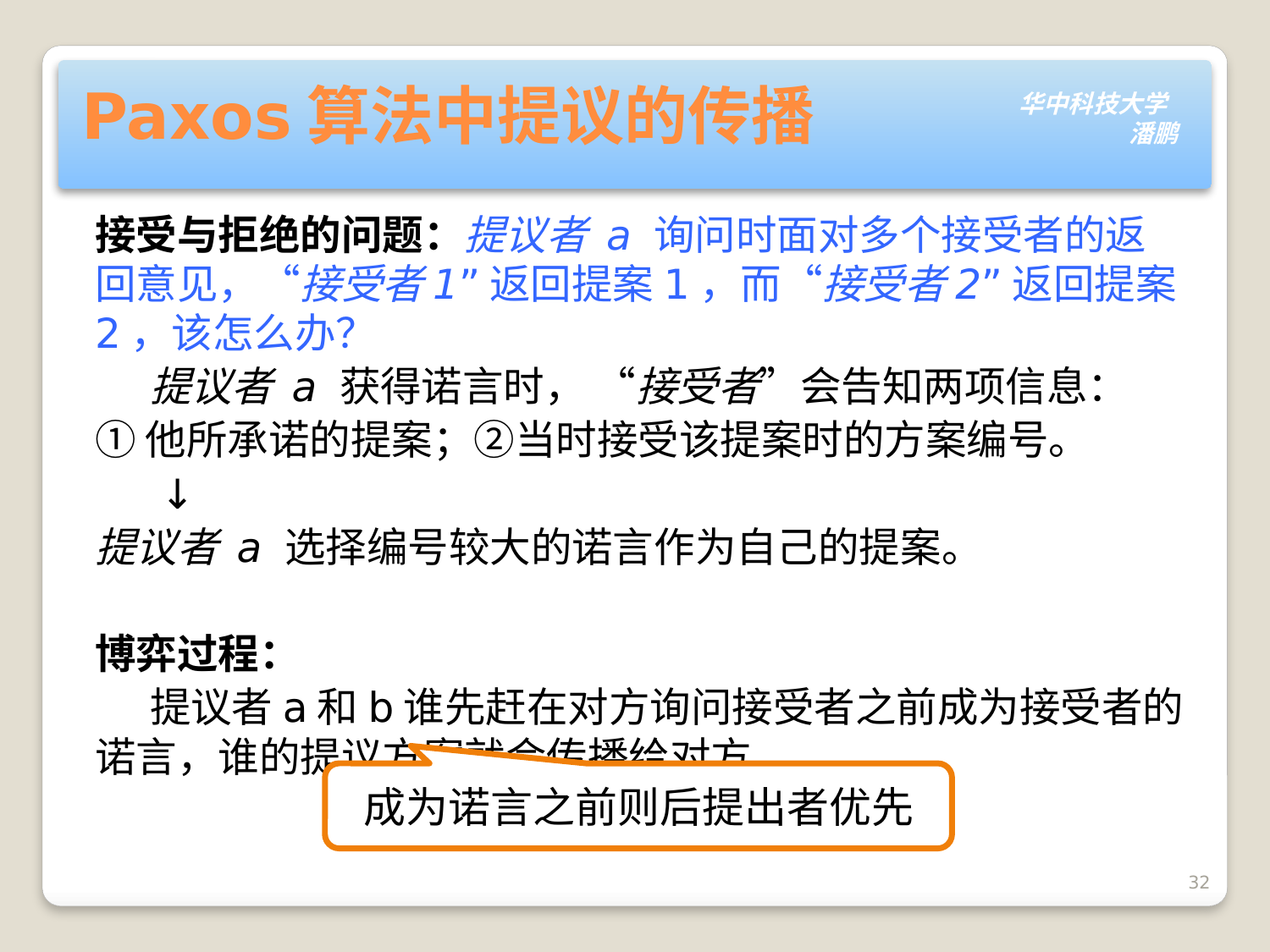

# Paxos算法中提议的传播
接受与拒绝的问题：提议者 a 询问时面对多个接受者的返回意见，“接受者1”返回提案1，而“接受者2”返回提案2，该怎么办？
     提议者 a 获得诺言时， “接受者”会告知两项信息：
①他所承诺的提案；②当时接受该提案时的方案编号。
     ↓
提议者 a 选择编号较大的诺言作为自己的提案。

博弈过程：
     提议者a和b谁先赶在对方询问接受者之前成为接受者的诺言，谁的提议方案就会传播给对方。
成为诺言之前则后提出者优先
32